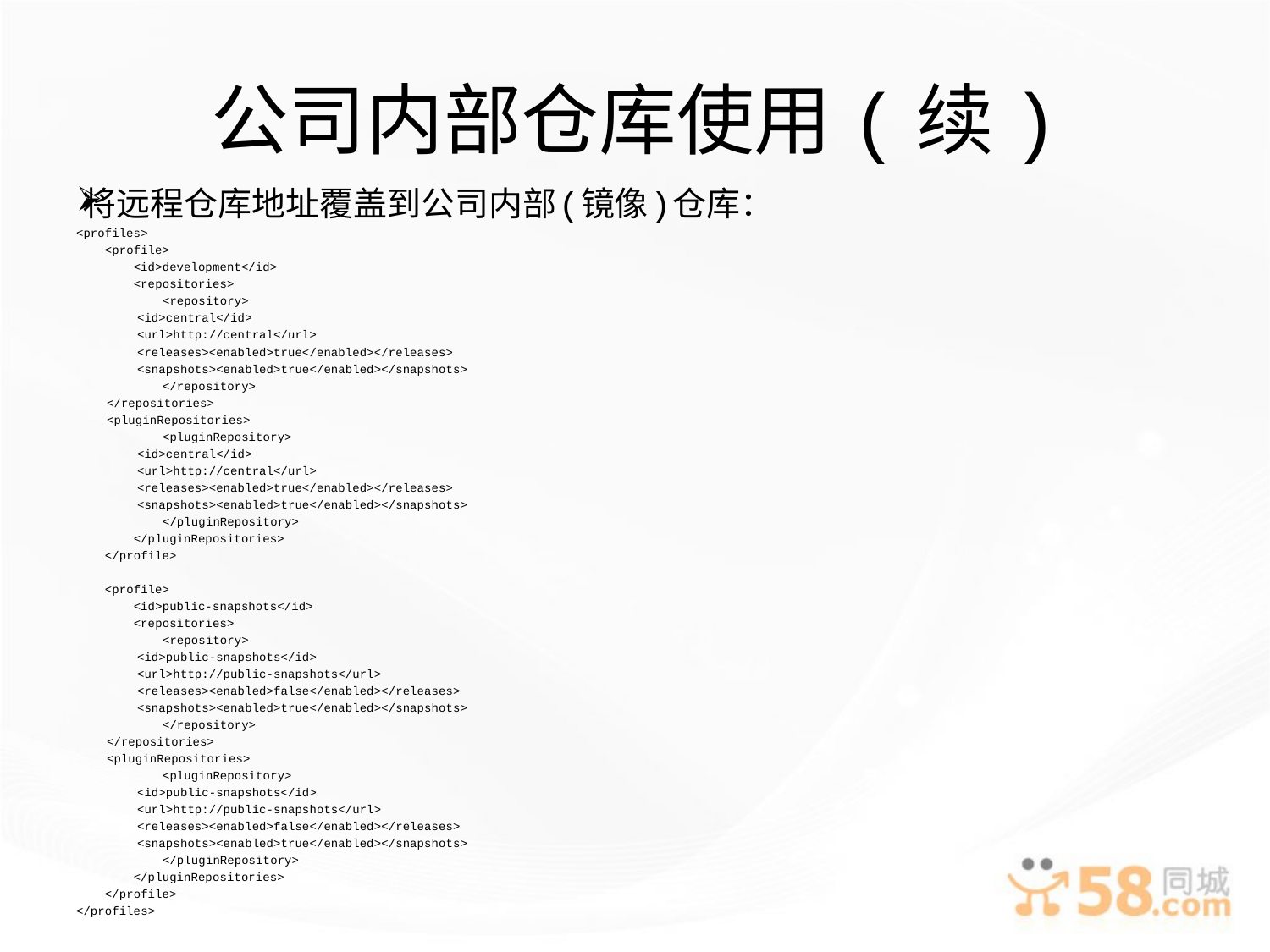

# 公司内部仓库使用(续)
将远程仓库地址覆盖到公司内部(镜像)仓库：
<profiles>
    <profile>
        <id>development</id>
        <repositories>
            <repository>
        	<id>central</id>
        	<url>http://central</url>
        	<releases><enabled>true</enabled></releases>
        	<snapshots><enabled>true</enabled></snapshots>
            </repository>
    	</repositories>
    	<pluginRepositories>
            <pluginRepository>
        	<id>central</id>
        	<url>http://central</url>
        	<releases><enabled>true</enabled></releases>
        	<snapshots><enabled>true</enabled></snapshots>
            </pluginRepository>
        </pluginRepositories>
    </profile>

    <profile>
        <id>public-snapshots</id>
        <repositories>
            <repository>
        	<id>public-snapshots</id>
        	<url>http://public-snapshots</url>
        	<releases><enabled>false</enabled></releases>
        	<snapshots><enabled>true</enabled></snapshots>
            </repository>
    	</repositories>
    	<pluginRepositories>
            <pluginRepository>
        	<id>public-snapshots</id>
        	<url>http://public-snapshots</url>
        	<releases><enabled>false</enabled></releases>
        	<snapshots><enabled>true</enabled></snapshots>
            </pluginRepository>
        </pluginRepositories>
    </profile>
</profiles>